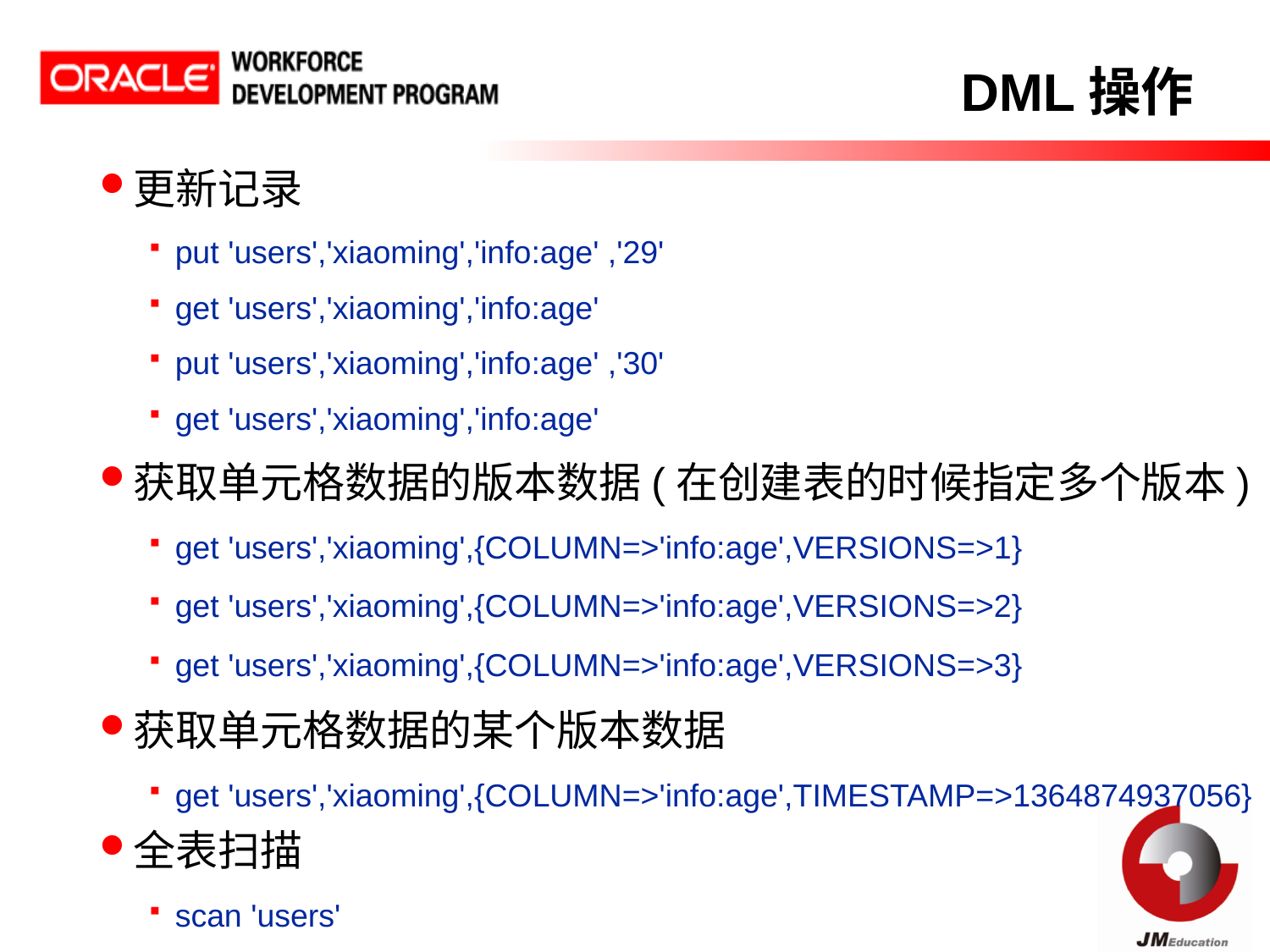

DML操作
更新记录
put 'users','xiaoming','info:age' ,'29'
get 'users','xiaoming','info:age'
put 'users','xiaoming','info:age' ,'30'
get 'users','xiaoming','info:age'
获取单元格数据的版本数据(在创建表的时候指定多个版本)
get 'users','xiaoming',{COLUMN=>'info:age',VERSIONS=>1}
get 'users','xiaoming',{COLUMN=>'info:age',VERSIONS=>2}
get 'users','xiaoming',{COLUMN=>'info:age',VERSIONS=>3}
获取单元格数据的某个版本数据
get 'users','xiaoming',{COLUMN=>'info:age',TIMESTAMP=>1364874937056}
全表扫描
scan 'users'